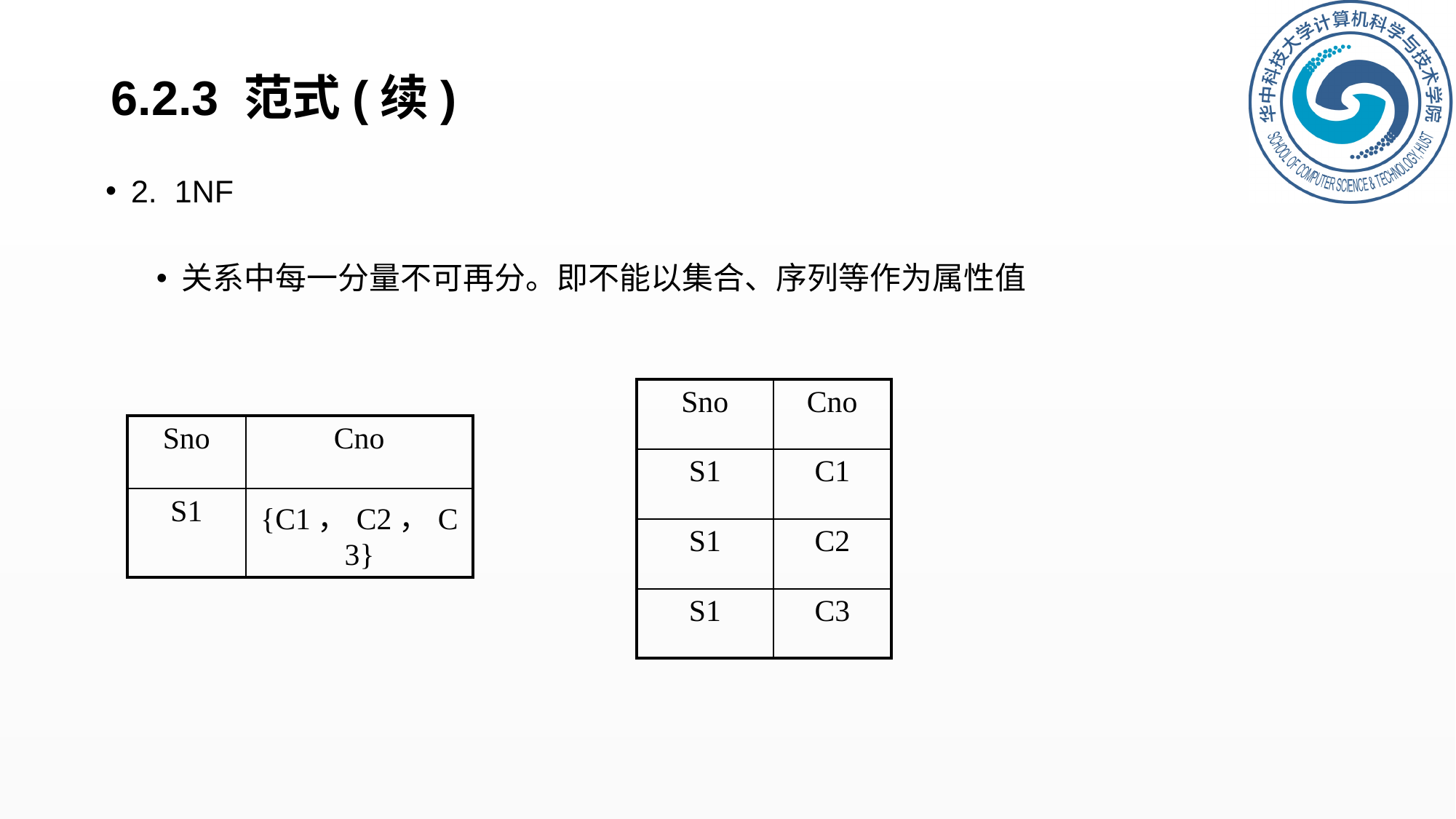

# 6.2.3 范式(续)
2.  1NF

关系中每一分量不可再分。即不能以集合、序列等作为属性值
| Sno | Cno |
| --- | --- |
| S1 | C1 |
| S1 | C2 |
| S1 | C3 |
| Sno | Cno |
| --- | --- |
| S1 | {C1，C2，C3} |